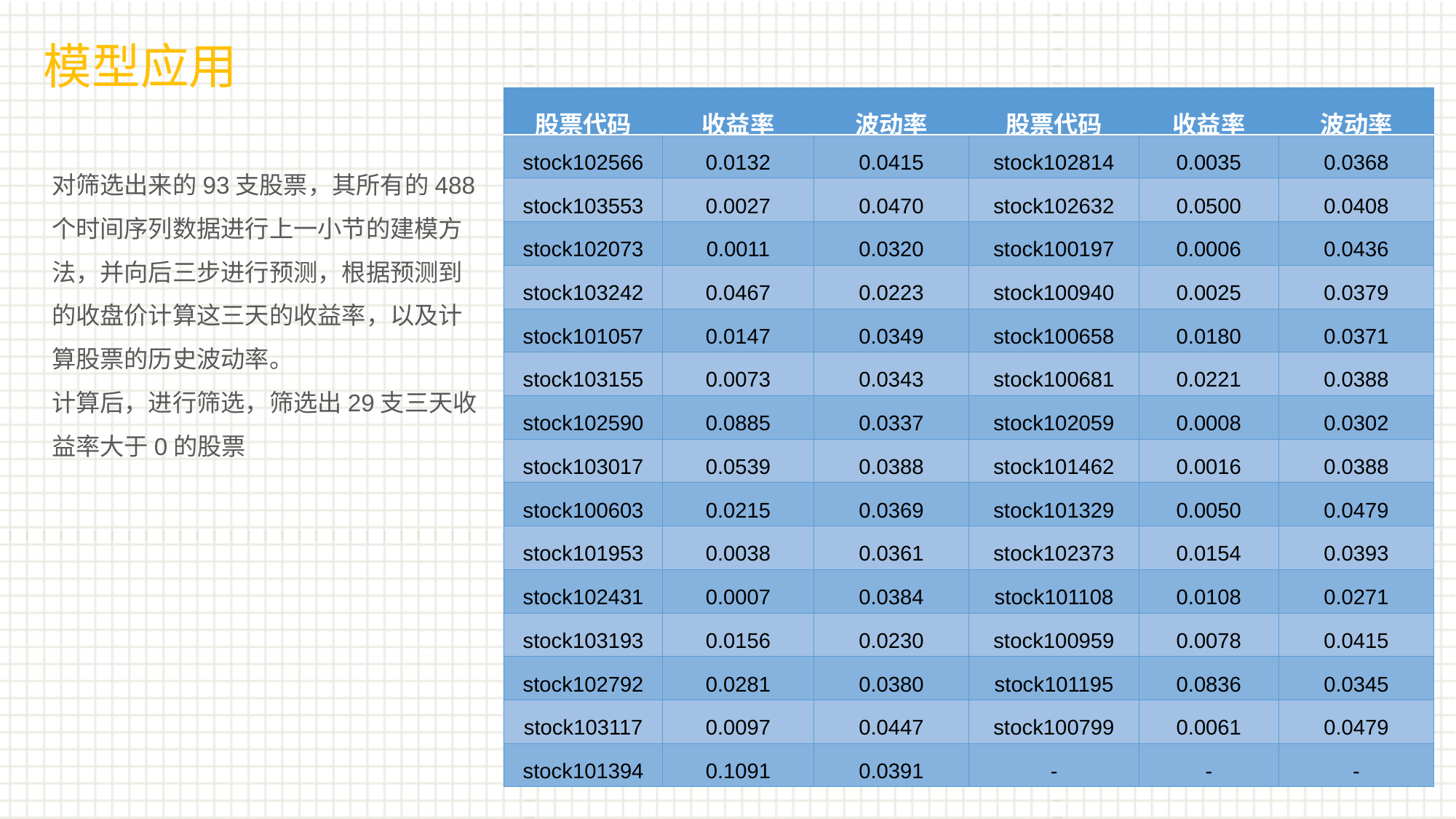

模型应用
| 股票代码 | 收益率 | 波动率 | 股票代码 | 收益率 | 波动率 |
| --- | --- | --- | --- | --- | --- |
| stock102566 | 0.0132 | 0.0415 | stock102814 | 0.0035 | 0.0368 |
| stock103553 | 0.0027 | 0.0470 | stock102632 | 0.0500 | 0.0408 |
| stock102073 | 0.0011 | 0.0320 | stock100197 | 0.0006 | 0.0436 |
| stock103242 | 0.0467 | 0.0223 | stock100940 | 0.0025 | 0.0379 |
| stock101057 | 0.0147 | 0.0349 | stock100658 | 0.0180 | 0.0371 |
| stock103155 | 0.0073 | 0.0343 | stock100681 | 0.0221 | 0.0388 |
| stock102590 | 0.0885 | 0.0337 | stock102059 | 0.0008 | 0.0302 |
| stock103017 | 0.0539 | 0.0388 | stock101462 | 0.0016 | 0.0388 |
| stock100603 | 0.0215 | 0.0369 | stock101329 | 0.0050 | 0.0479 |
| stock101953 | 0.0038 | 0.0361 | stock102373 | 0.0154 | 0.0393 |
| stock102431 | 0.0007 | 0.0384 | stock101108 | 0.0108 | 0.0271 |
| stock103193 | 0.0156 | 0.0230 | stock100959 | 0.0078 | 0.0415 |
| stock102792 | 0.0281 | 0.0380 | stock101195 | 0.0836 | 0.0345 |
| stock103117 | 0.0097 | 0.0447 | stock100799 | 0.0061 | 0.0479 |
| stock101394 | 0.1091 | 0.0391 | - | - | - |
对筛选出来的93支股票，其所有的488个时间序列数据进行上一小节的建模方法，并向后三步进行预测，根据预测到的收盘价计算这三天的收益率，以及计算股票的历史波动率。
计算后，进行筛选，筛选出29支三天收益率大于0的股票